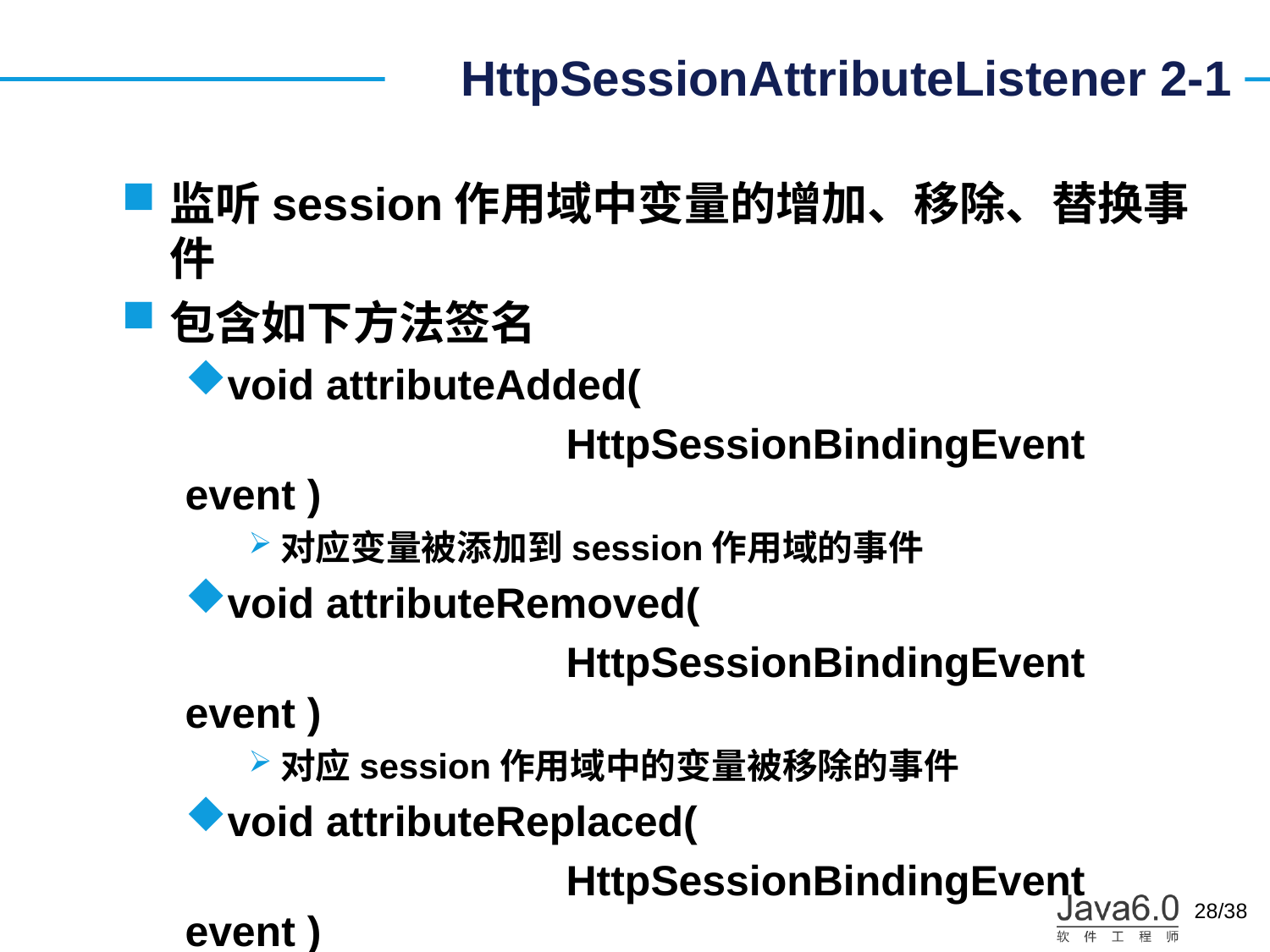

# HttpSessionAttributeListener 2-1
监听session作用域中变量的增加、移除、替换事件
包含如下方法签名
void attributeAdded(
			HttpSessionBindingEvent event )
对应变量被添加到session作用域的事件
void attributeRemoved(
			HttpSessionBindingEvent event )
对应session作用域中的变量被移除的事件
void attributeReplaced(
			HttpSessionBindingEvent event )
对应session作用域中的变量被替换的事件
28/38